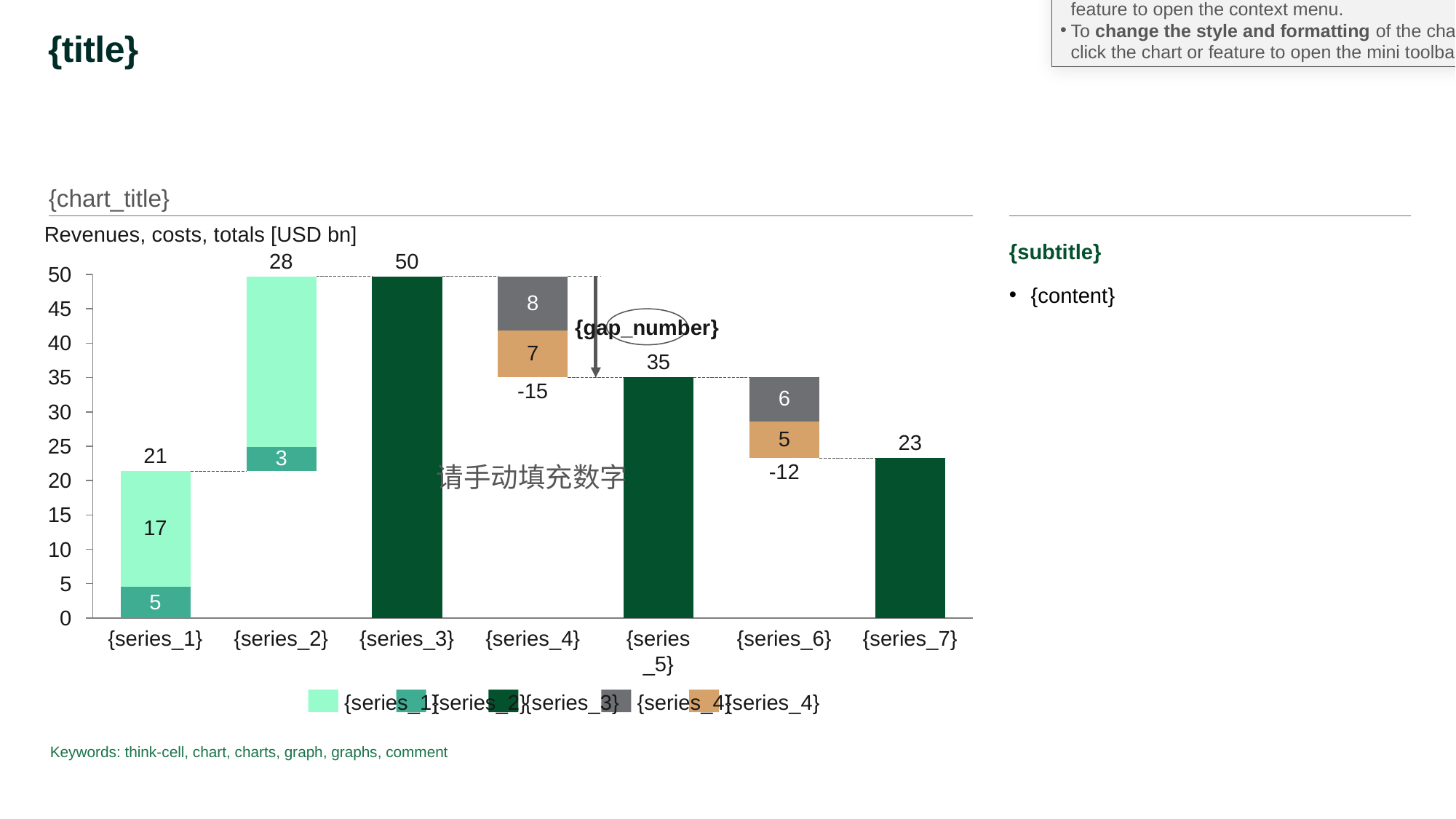

This slide contains a think-cell chart.
To open the chart's internal datasheet, double-click any empty space in the chart.
To add annotations (e.g., labels), right-click the chart or a chart feature to open the context menu.
To change the style and formatting of the chart or a feature, click the chart or feature to open the mini toolbar.
# {title}
{chart_title}
Revenues, costs, totals [USD bn]
{subtitle}
{content}

28
50
50

### Chart

| Category |  |  |  |
|---|---|---|---|
8
45
{gap_number}
40
7
35
35
-15
6
30
5
23
25
21
3
请手动填充数字
-12
20
15
17
10
5
5
0
{series_1}
{series_2}
{series_3}
{series_4}
{series_5}
{series_6}
{series_7}
{series_1}
{series_2}
{series_3}
{series_4}
{series_4}

Keywords: think-cell, chart, charts, graph, graphs, comment